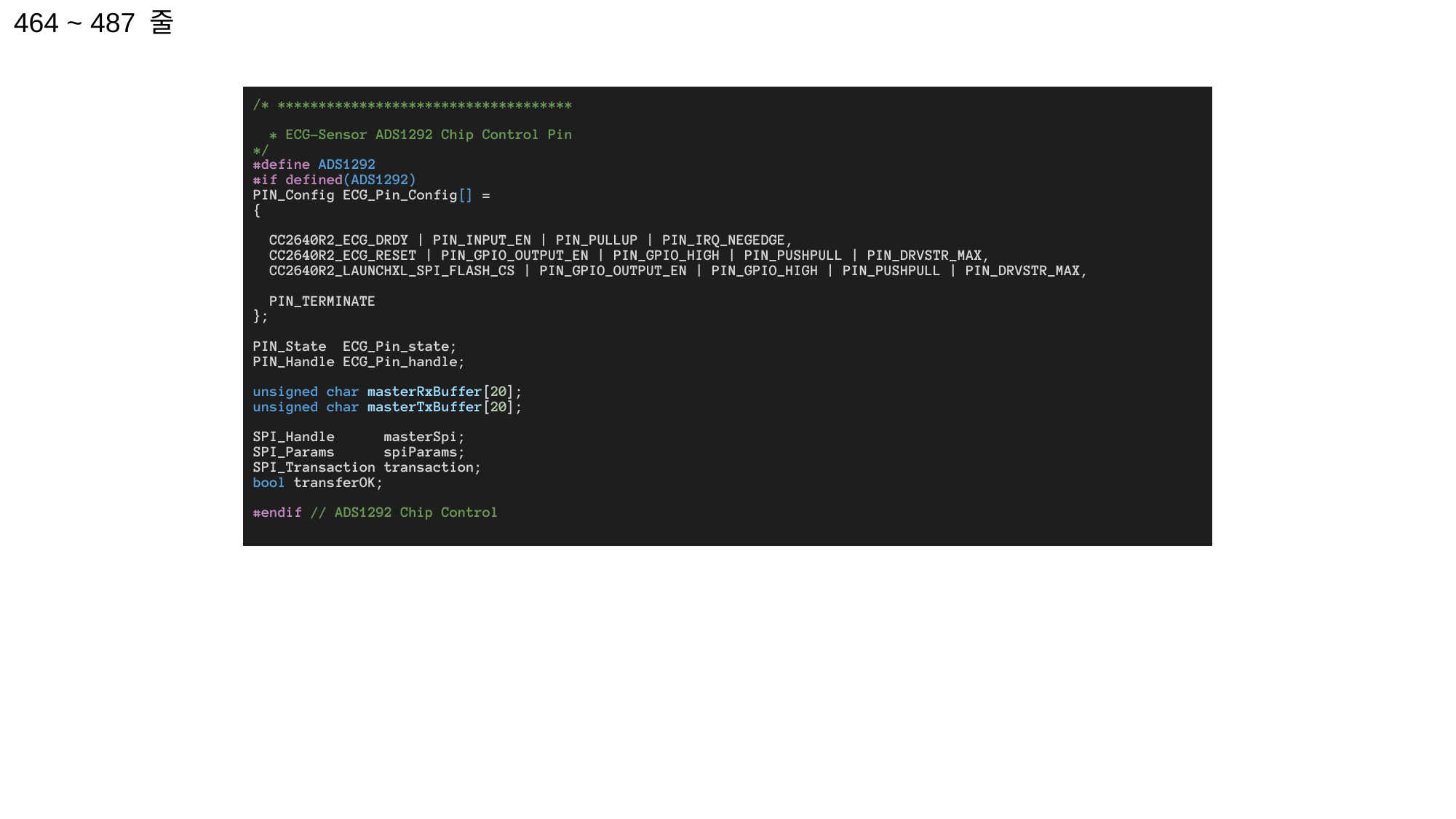

464 ~ 487 줄
| /\* \*\*\*\*\*\*\*\*\*\*\*\*\*\*\*\*\*\*\*\*\*\*\*\*\*\*\*\*\*\*\*\*\*\*\*\*   \* ECG-Sensor ADS1292 Chip Control Pin \*/   #define ADS1292 #if defined(ADS1292) PIN\_Config ECG\_Pin\_Config[] = {                          CC2640R2\_ECG\_DRDY | PIN\_INPUT\_EN | PIN\_PULLUP | PIN\_IRQ\_NEGEDGE,   CC2640R2\_ECG\_RESET | PIN\_GPIO\_OUTPUT\_EN | PIN\_GPIO\_HIGH | PIN\_PUSHPULL | PIN\_DRVSTR\_MAX,   CC2640R2\_LAUNCHXL\_SPI\_FLASH\_CS | PIN\_GPIO\_OUTPUT\_EN | PIN\_GPIO\_HIGH | PIN\_PUSHPULL | PIN\_DRVSTR\_MAX,      PIN\_TERMINATE }; PIN\_State  ECG\_Pin\_state; PIN\_Handle ECG\_Pin\_handle; unsigned char masterRxBuffer[20]; unsigned char masterTxBuffer[20]; SPI\_Handle      masterSpi; SPI\_Params      spiParams; SPI\_Transaction transaction; bool transferOK; #endif // ADS1292 Chip Control |
| --- |